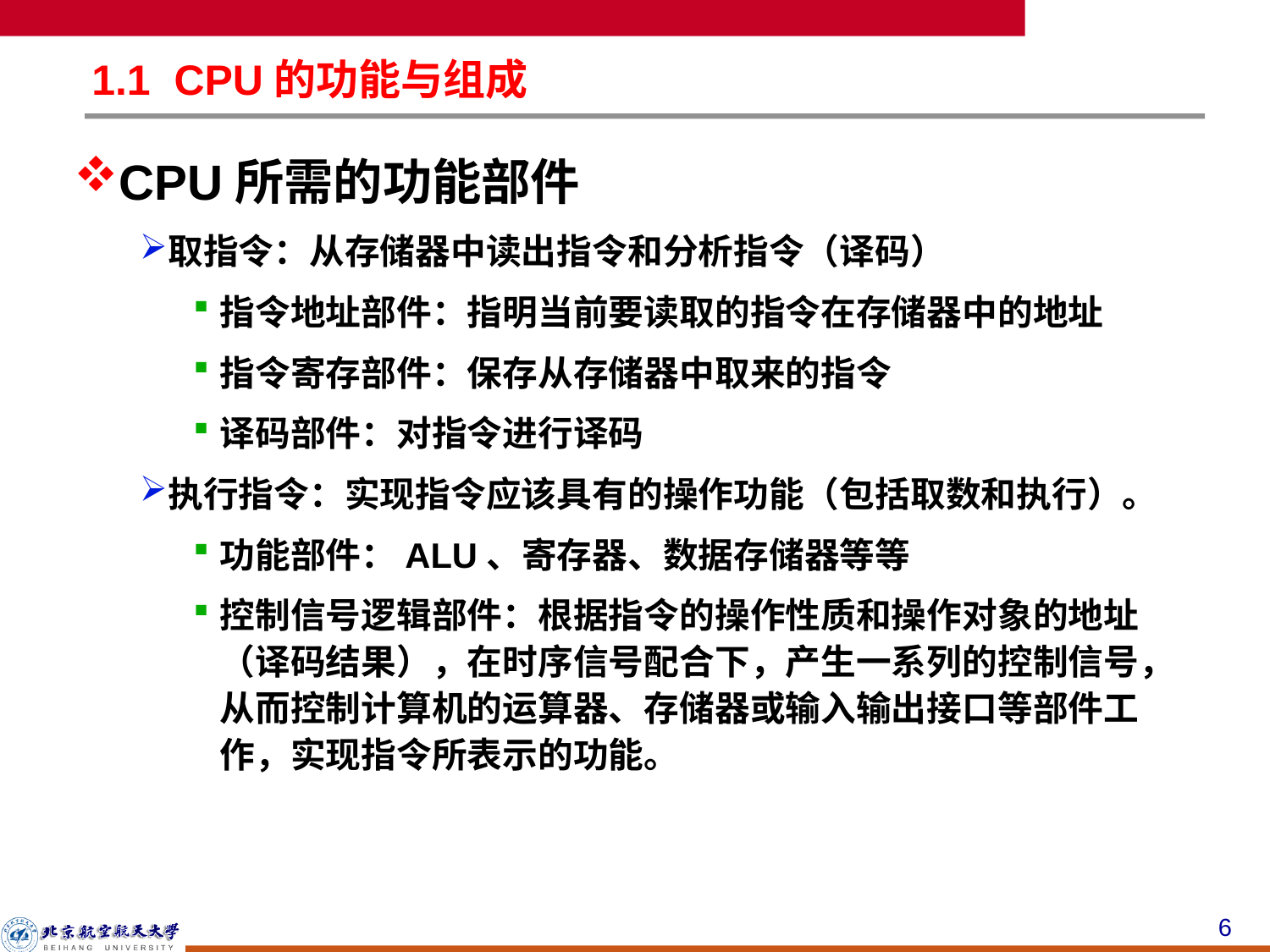

# 1.1  CPU的功能与组成
CPU所需的功能部件
取指令：从存储器中读出指令和分析指令（译码）
指令地址部件：指明当前要读取的指令在存储器中的地址
指令寄存部件：保存从存储器中取来的指令
译码部件：对指令进行译码
执行指令：实现指令应该具有的操作功能（包括取数和执行）。
功能部件：ALU、寄存器、数据存储器等等
控制信号逻辑部件：根据指令的操作性质和操作对象的地址（译码结果），在时序信号配合下，产生一系列的控制信号，从而控制计算机的运算器、存储器或输入输出接口等部件工作，实现指令所表示的功能。